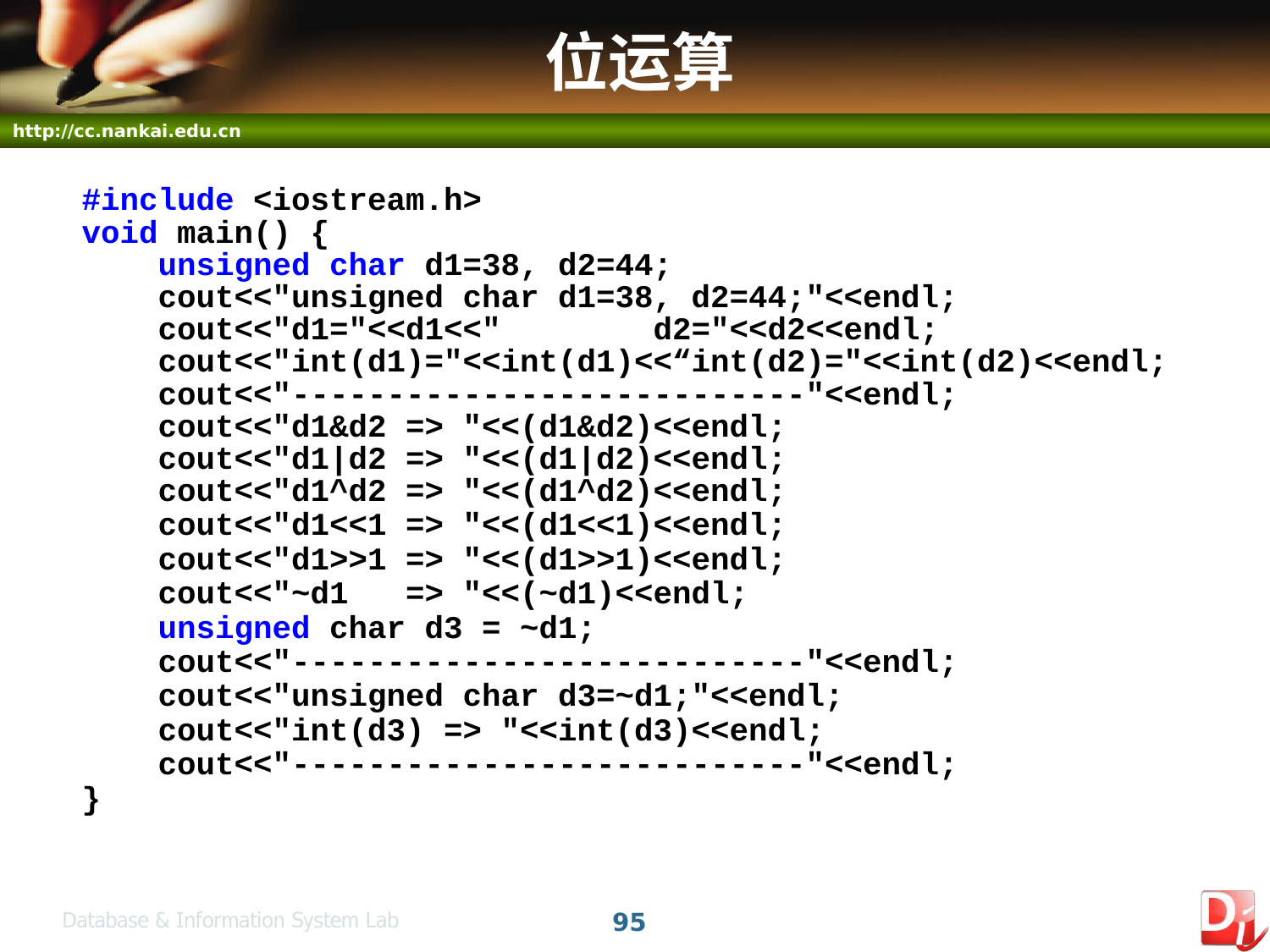

# 位运算
#include <iostream.h>
void main() {
    unsigned char d1=38, d2=44;
    cout<<"unsigned char d1=38, d2=44;"<<endl;
    cout<<"d1="<<d1<<"        d2="<<d2<<endl;
    cout<<"int(d1)="<<int(d1)<<“int(d2)="<<int(d2)<<endl;
    cout<<"---------------------------"<<endl;
    cout<<"d1&d2 => "<<(d1&d2)<<endl;
    cout<<"d1|d2 => "<<(d1|d2)<<endl;
    cout<<"d1^d2 => "<<(d1^d2)<<endl;
    cout<<"d1<<1 => "<<(d1<<1)<<endl;
    cout<<"d1>>1 => "<<(d1>>1)<<endl;
    cout<<"~d1   => "<<(~d1)<<endl;
    unsigned char d3 = ~d1;
    cout<<"---------------------------"<<endl;
    cout<<"unsigned char d3=~d1;"<<endl;
    cout<<"int(d3) => "<<int(d3)<<endl;
    cout<<"---------------------------"<<endl;
}

95
Database & Information System Lab